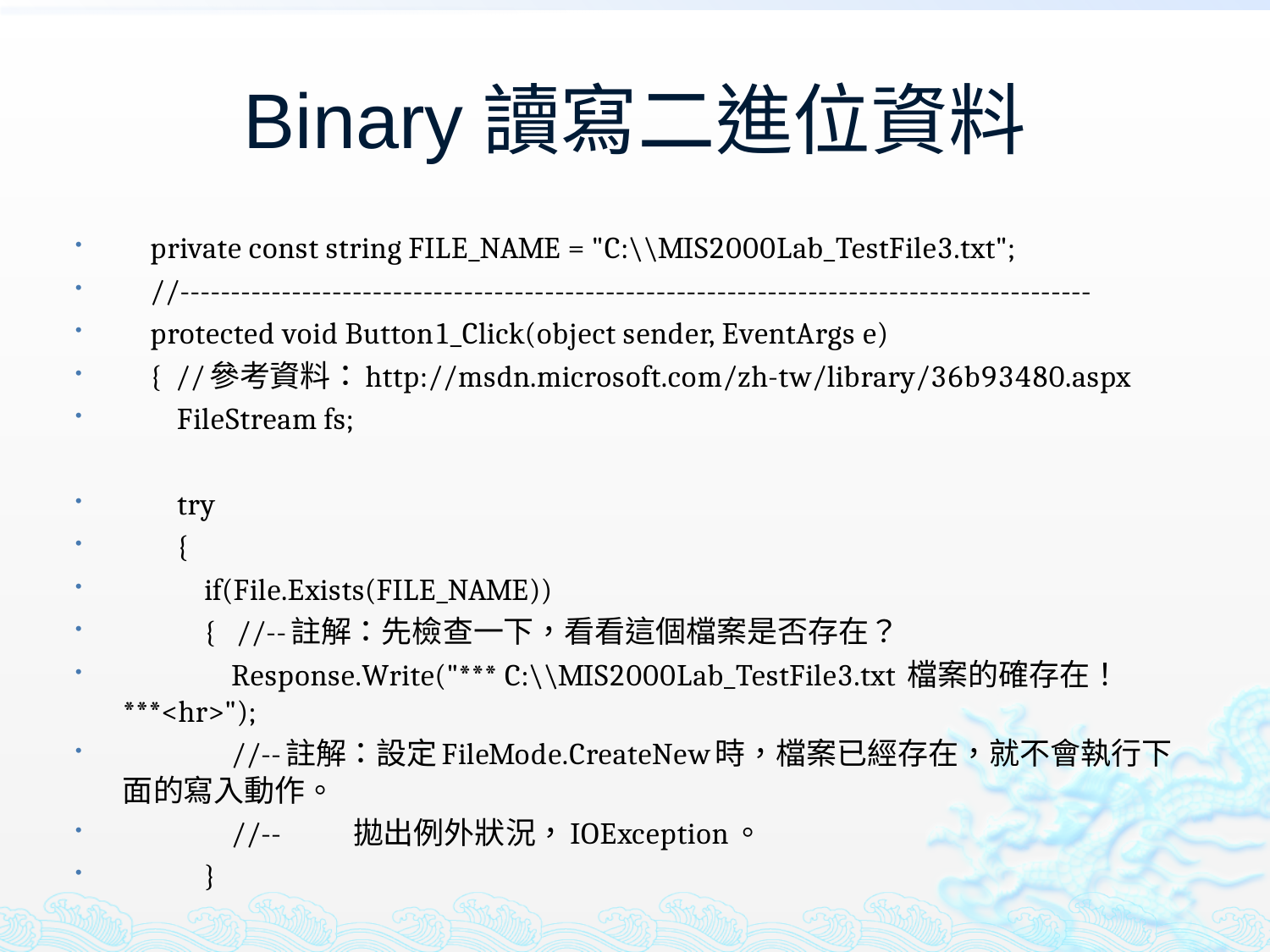

# Binary讀寫二進位資料
    private const string FILE_NAME = "C:\\MIS2000Lab_TestFile3.txt";
    //------------------------------------------------------------------------------------------
    protected void Button1_Click(object sender, EventArgs e)
    {  //參考資料：http://msdn.microsoft.com/zh-tw/library/36b93480.aspx
        FileStream fs;

        try
        {
            if(File.Exists(FILE_NAME))
            {   //--註解：先檢查一下，看看這個檔案是否存在？
                Response.Write("*** C:\\MIS2000Lab_TestFile3.txt 檔案的確存在！***<hr>");
                //--註解：設定FileMode.CreateNew時，檔案已經存在，就不會執行下面的寫入動作。
                //--          拋出例外狀況，IOException。
            }